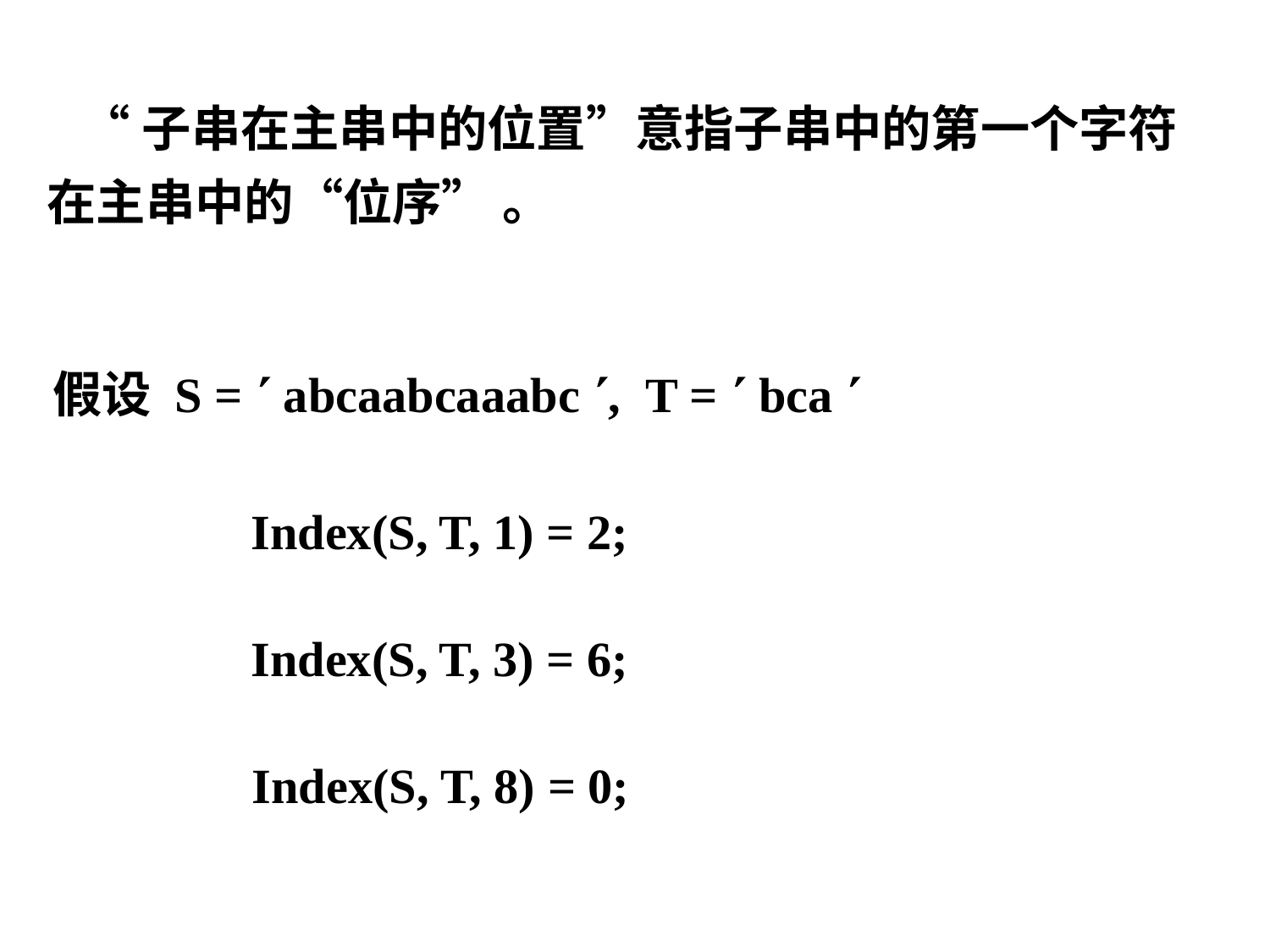

“子串在主串中的位置”意指子串中的第一个字符在主串中的“位序” 。
假设 S = ′ abcaabcaaabc ′,  T = ′ bca ′
Index(S, T, 1) = 2;
Index(S, T, 3) = 6;
Index(S, T, 8) = 0;